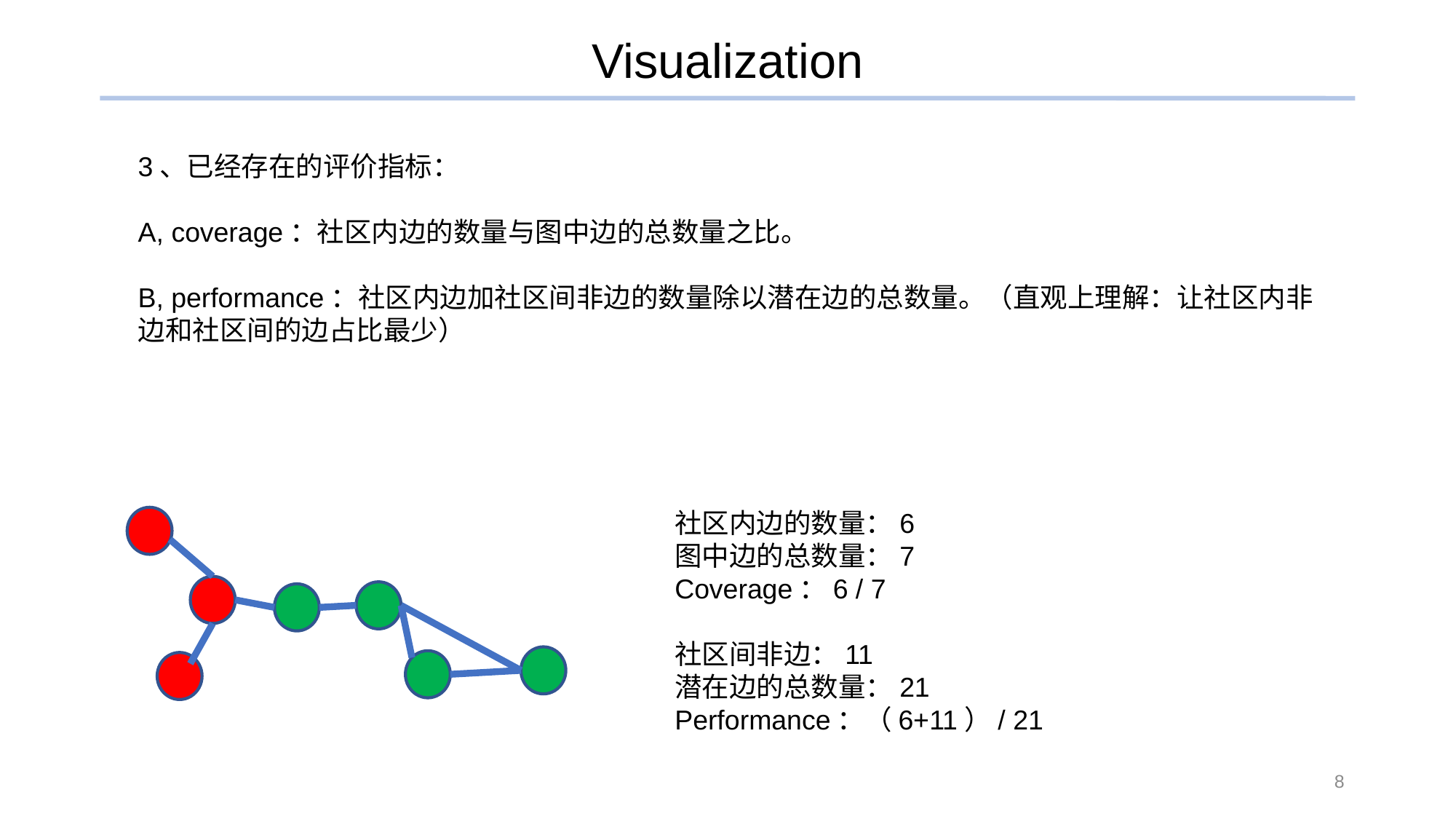

Visualization

3、已经存在的评价指标：

A, coverage：社区内边的数量与图中边的总数量之比。

B, performance：社区内边加社区间非边的数量除以潜在边的总数量。（直观上理解：让社区内非边和社区间的边占比最少）
社区内边的数量：6
图中边的总数量：7
Coverage：6 / 7

社区间非边：11
潜在边的总数量：21
Performance：（6+11）/ 21

8